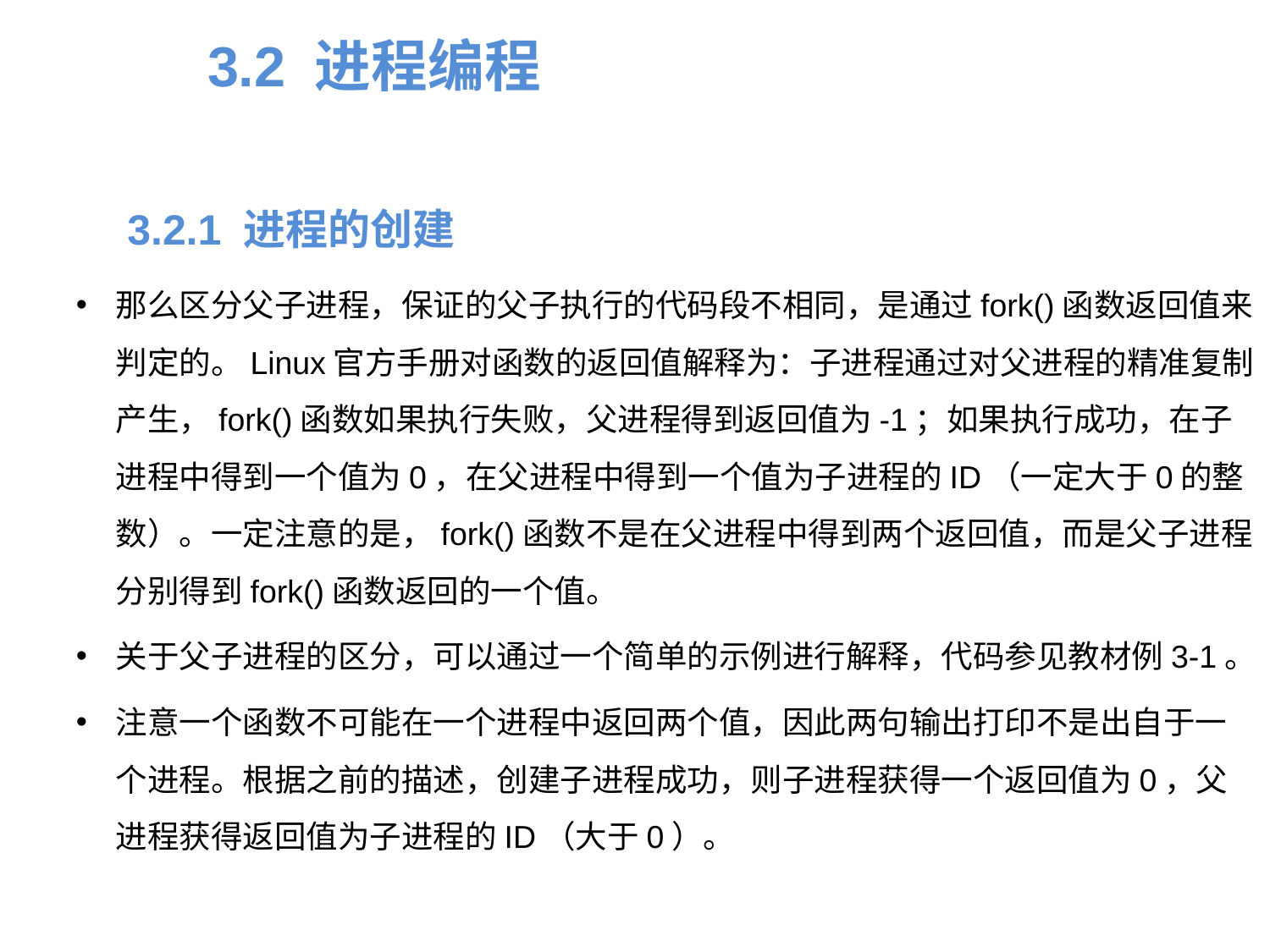

3.2 进程编程
3.2.1 进程的创建
那么区分父子进程，保证的父子执行的代码段不相同，是通过fork()函数返回值来判定的。Linux官方手册对函数的返回值解释为：子进程通过对父进程的精准复制产生，fork()函数如果执行失败，父进程得到返回值为-1；如果执行成功，在子进程中得到一个值为0，在父进程中得到一个值为子进程的ID（一定大于0的整数）。一定注意的是，fork()函数不是在父进程中得到两个返回值，而是父子进程分别得到fork()函数返回的一个值。
关于父子进程的区分，可以通过一个简单的示例进行解释，代码参见教材例3-1。
注意一个函数不可能在一个进程中返回两个值，因此两句输出打印不是出自于一个进程。根据之前的描述，创建子进程成功，则子进程获得一个返回值为0，父进程获得返回值为子进程的ID（大于0）。